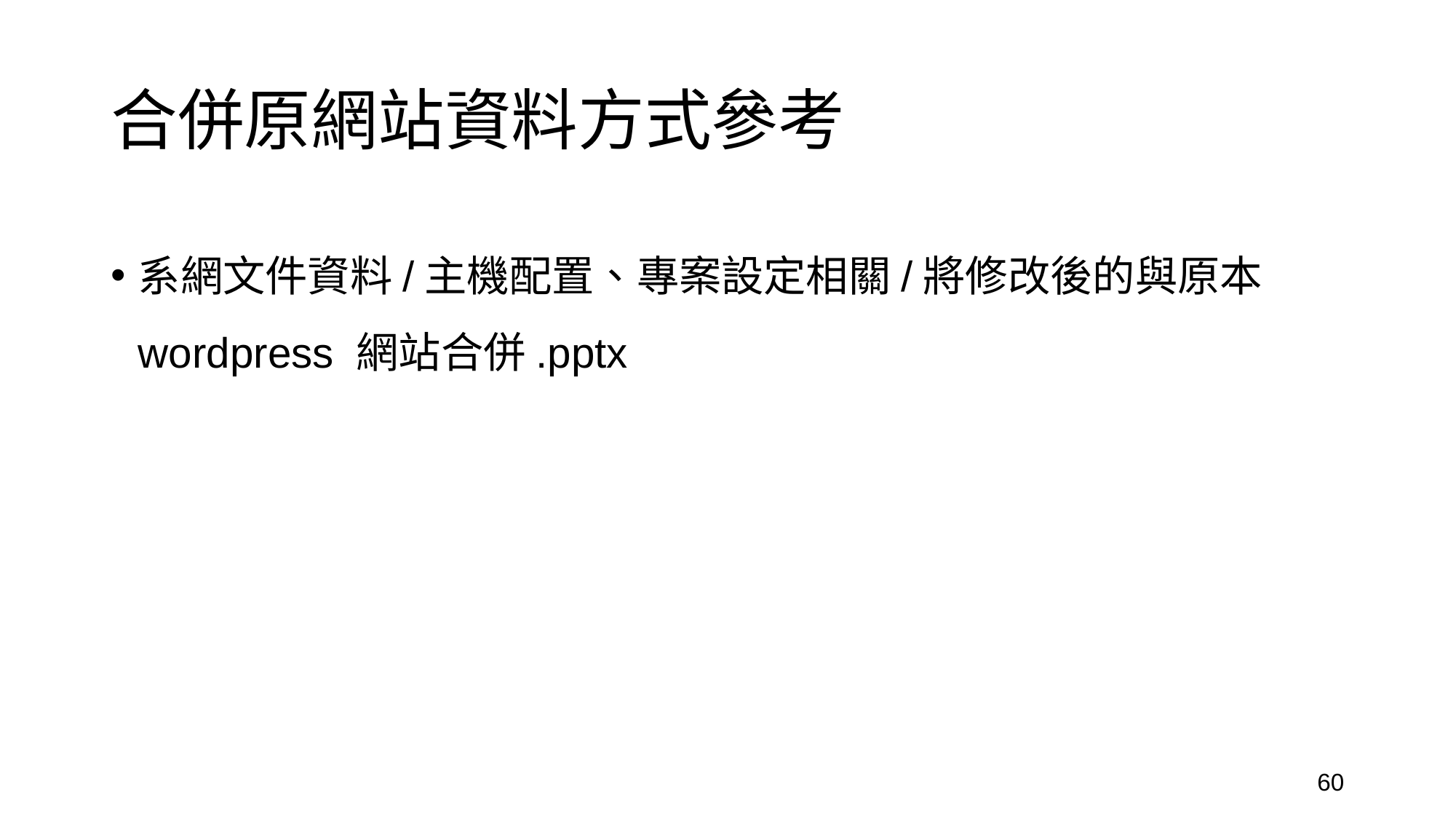

# 合併原網站資料方式參考
系網文件資料/主機配置、專案設定相關/將修改後的與原本 wordpress 網站合併.pptx
60